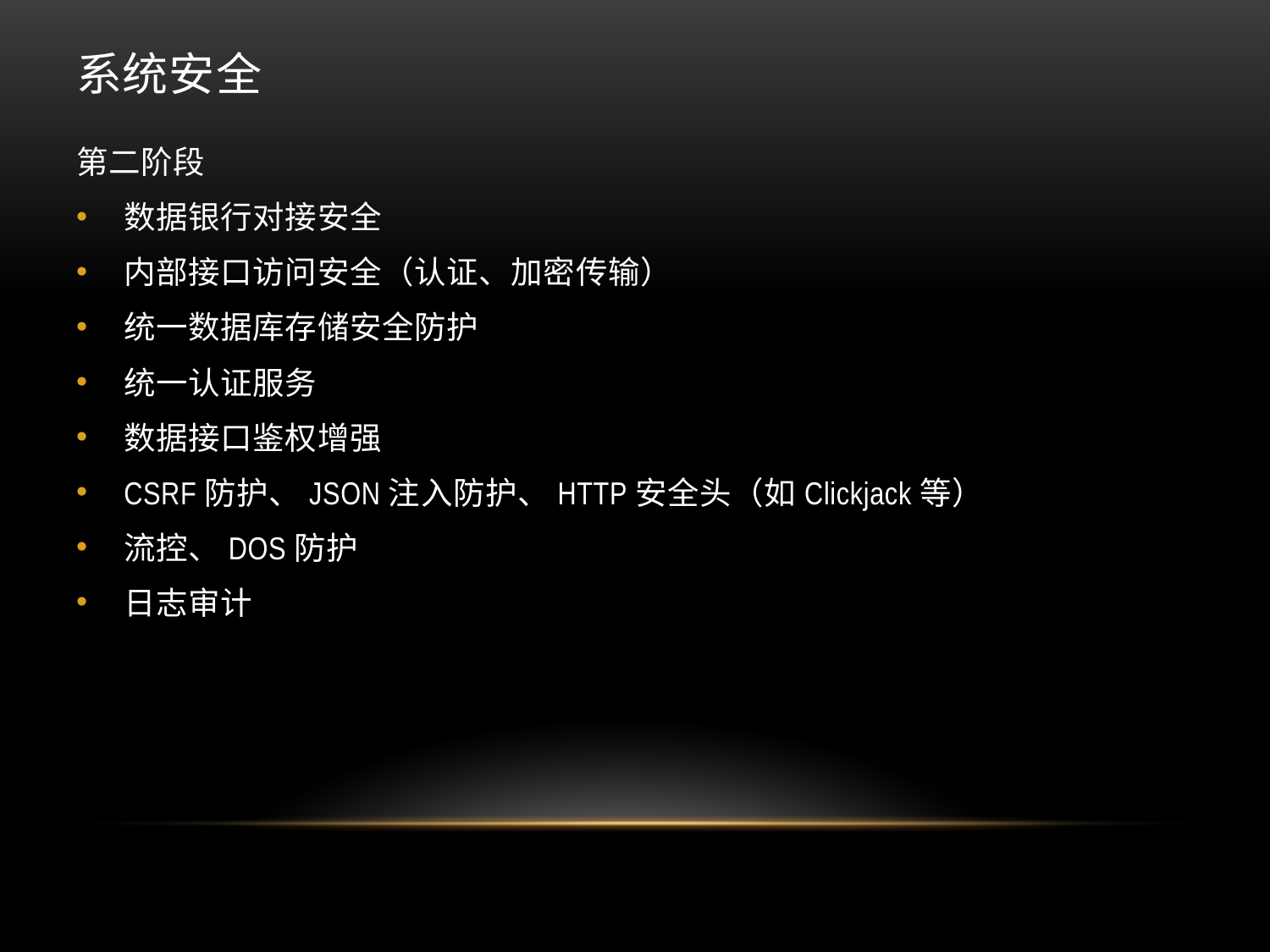

# 系统安全
第二阶段
数据银行对接安全
内部接口访问安全（认证、加密传输）
统一数据库存储安全防护
统一认证服务
数据接口鉴权增强
CSRF防护、JSON注入防护、HTTP安全头（如Clickjack等）
流控、DOS防护
日志审计